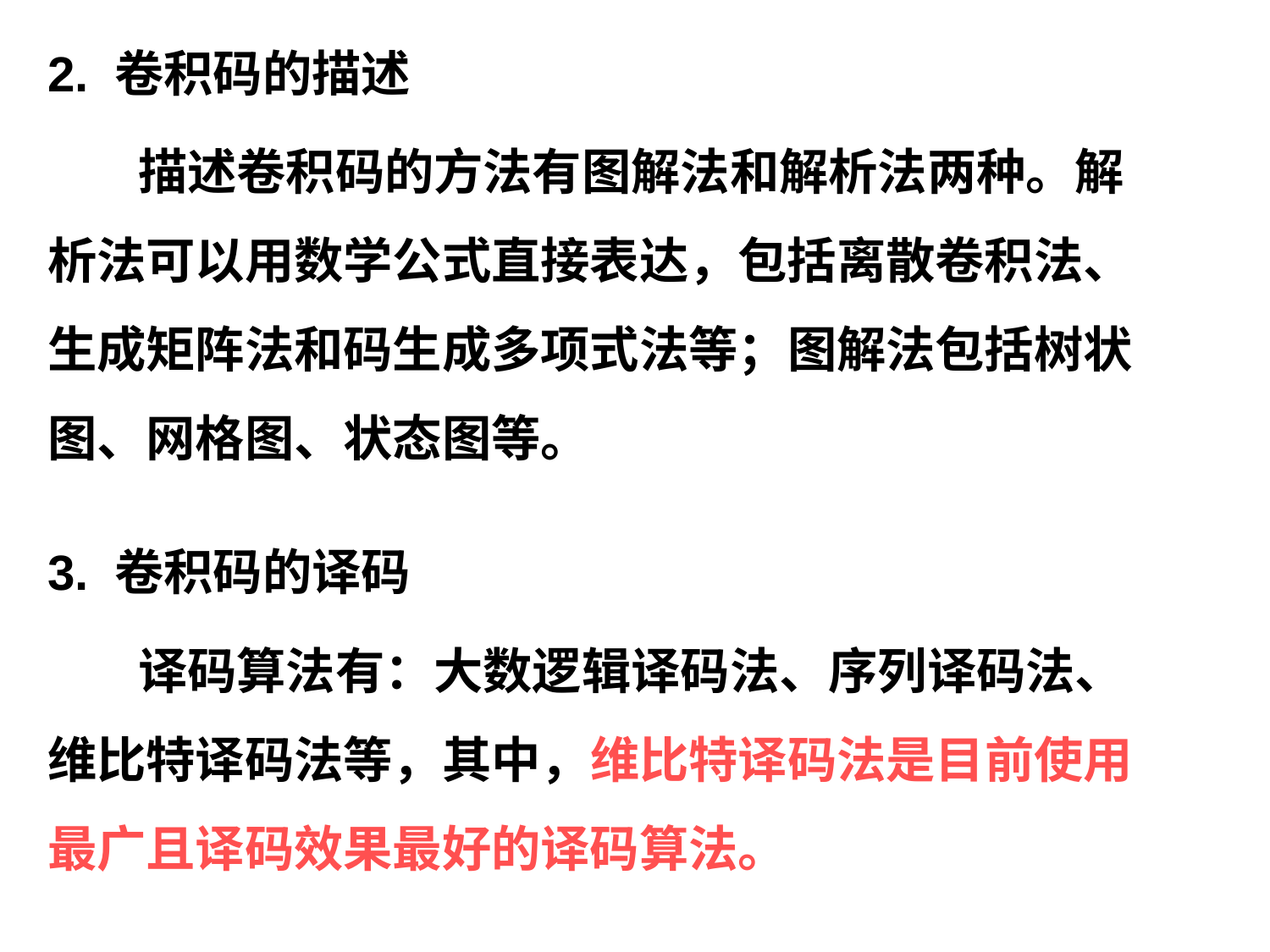

2. 卷积码的描述
       描述卷积码的方法有图解法和解析法两种。解析法可以用数学公式直接表达，包括离散卷积法、生成矩阵法和码生成多项式法等；图解法包括树状图、网格图、状态图等。

3. 卷积码的译码
       译码算法有：大数逻辑译码法、序列译码法、维比特译码法等，其中，维比特译码法是目前使用最广且译码效果最好的译码算法。